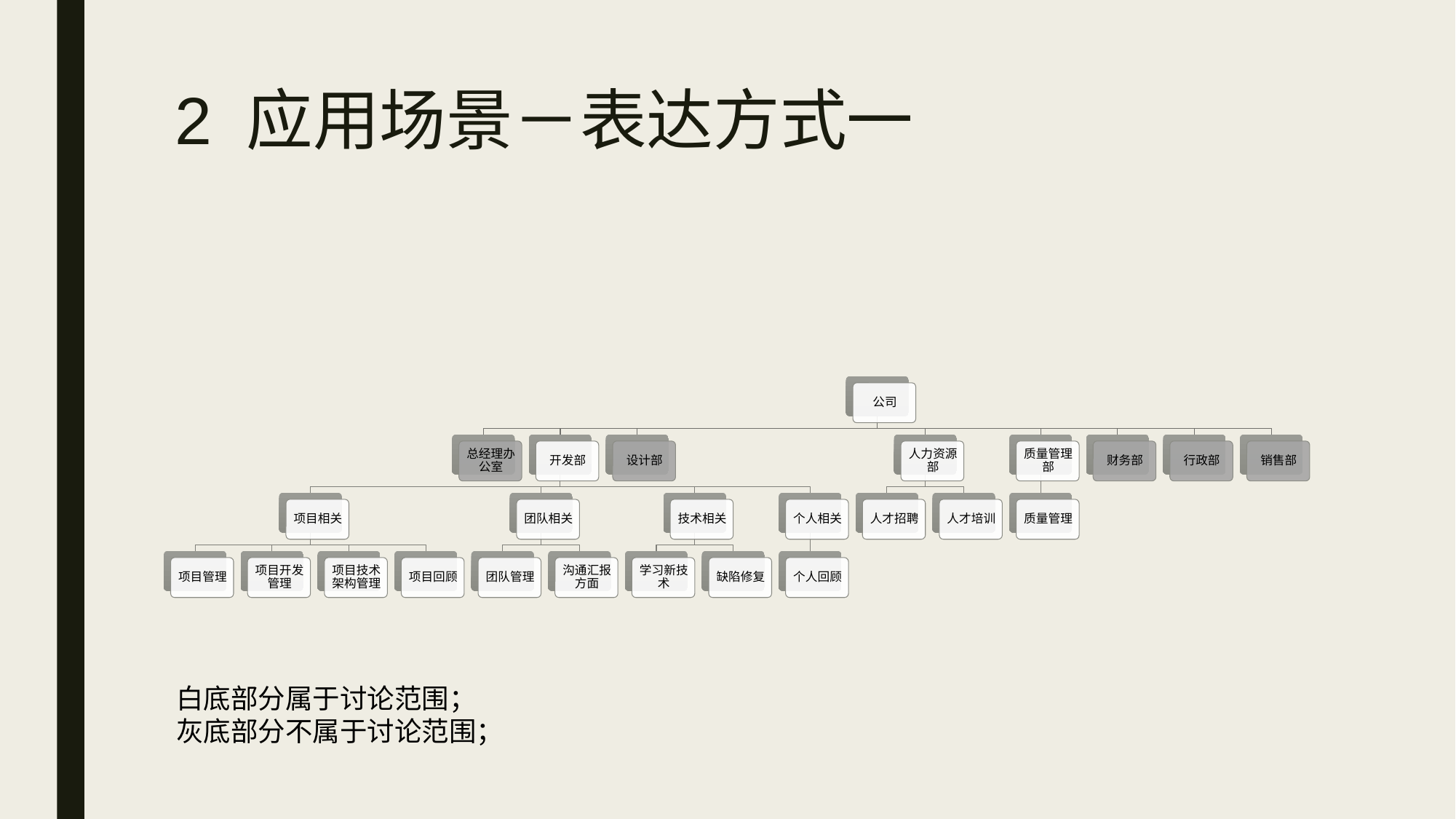

# 2 应用场景－表达方式一
公司
总经理办公室
开发部
项目相关
项目管理
项目开发管理
项目技术架构管理
项目回顾
团队相关
团队管理
沟通汇报方面
技术相关
学习新技术
缺陷修复
个人相关
个人回顾
设计部
人力资源部
人才招聘
人才培训
质量管理部
质量管理
财务部
行政部
销售部
白底部分属于讨论范围；
灰底部分不属于讨论范围；